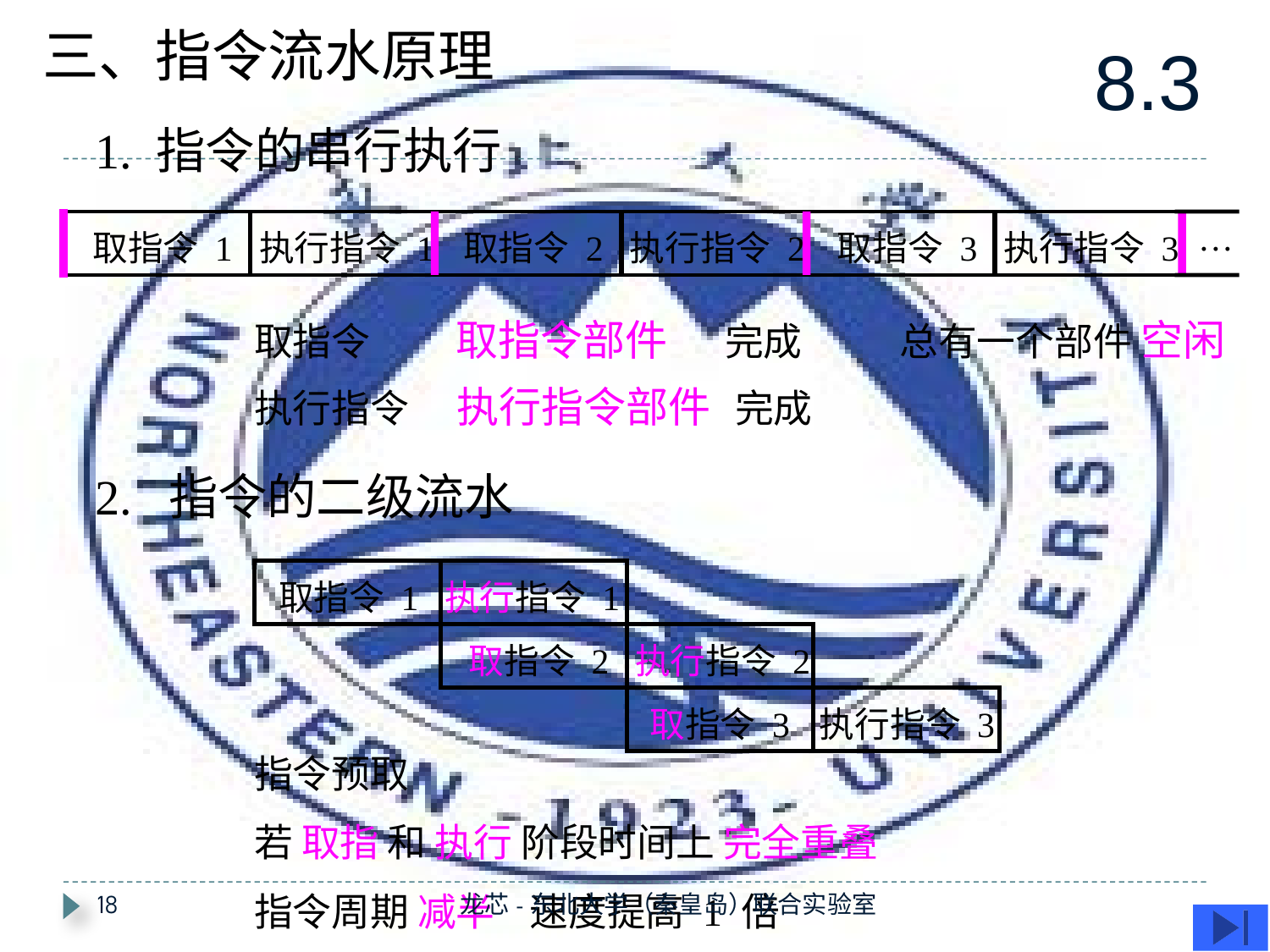

8.3
三、指令流水原理
1. 指令的串行执行

取指令 1
执行指令 1

…

取指令 2
执行指令 2

取指令 3
执行指令 3

取指令         取指令部件      完成
总有一个部件 空闲
执行指令     执行指令部件   完成
2.  指令的二级流水

取指令 1
执行指令 1

取指令 2
执行指令 2

取指令 3
执行指令 3
指令预取
若 取指 和 执行 阶段时间上 完全重叠
18
龙芯-东北大学（秦皇岛）联合实验室
指令周期 减半    速度提高 1 倍